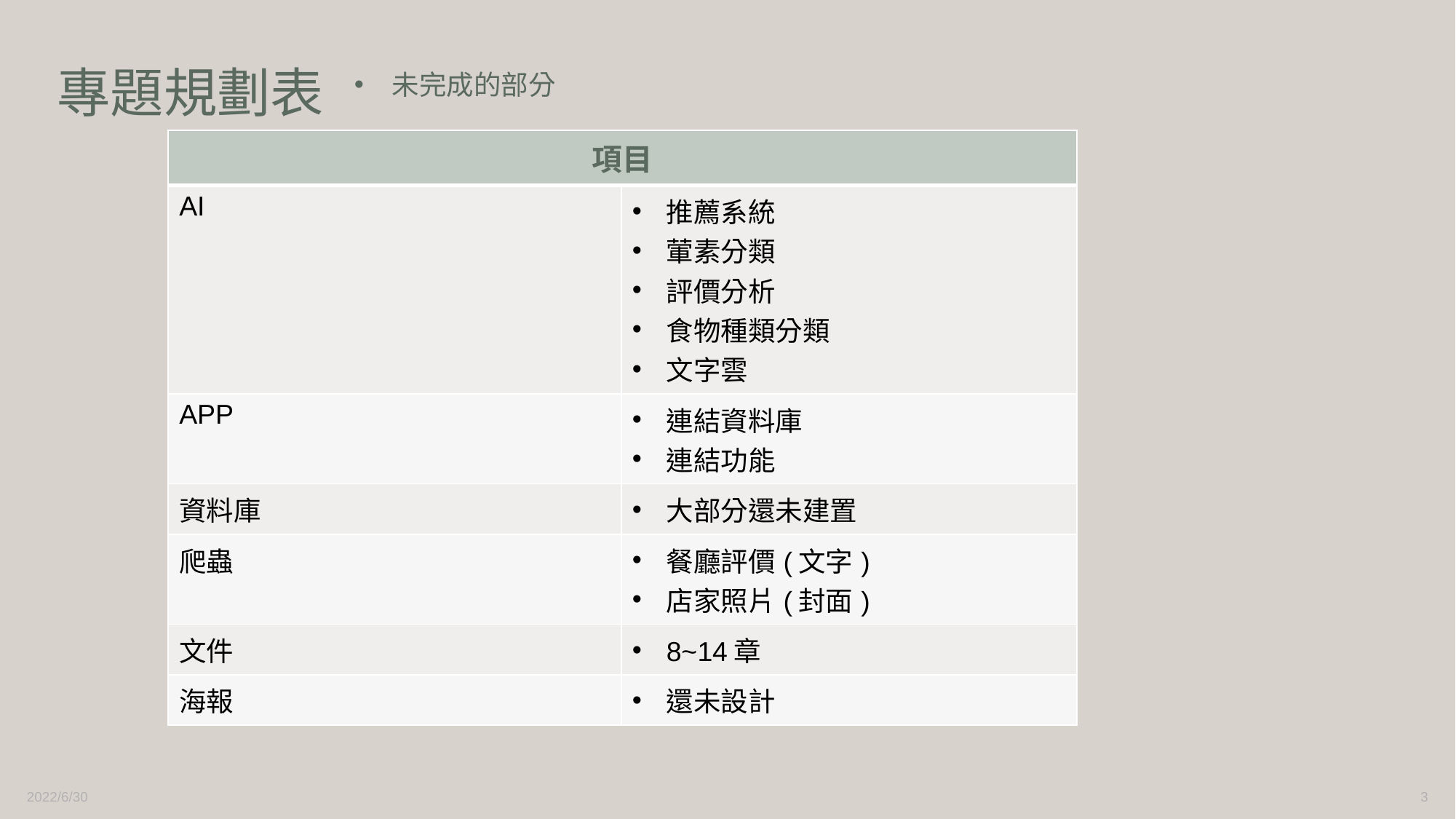

# 專題規劃表
未完成的部分
| 項目 |  |
| --- | --- |
| AI | 推薦系統 葷素分類 評價分析 食物種類分類 文字雲 |
| APP | 連結資料庫 連結功能 |
| 資料庫 | 大部分還未建置 |
| 爬蟲 | 餐廳評價(文字) 店家照片(封面) |
| 文件 | 8~14章 |
| 海報 | 還未設計 |
2022/6/30
3